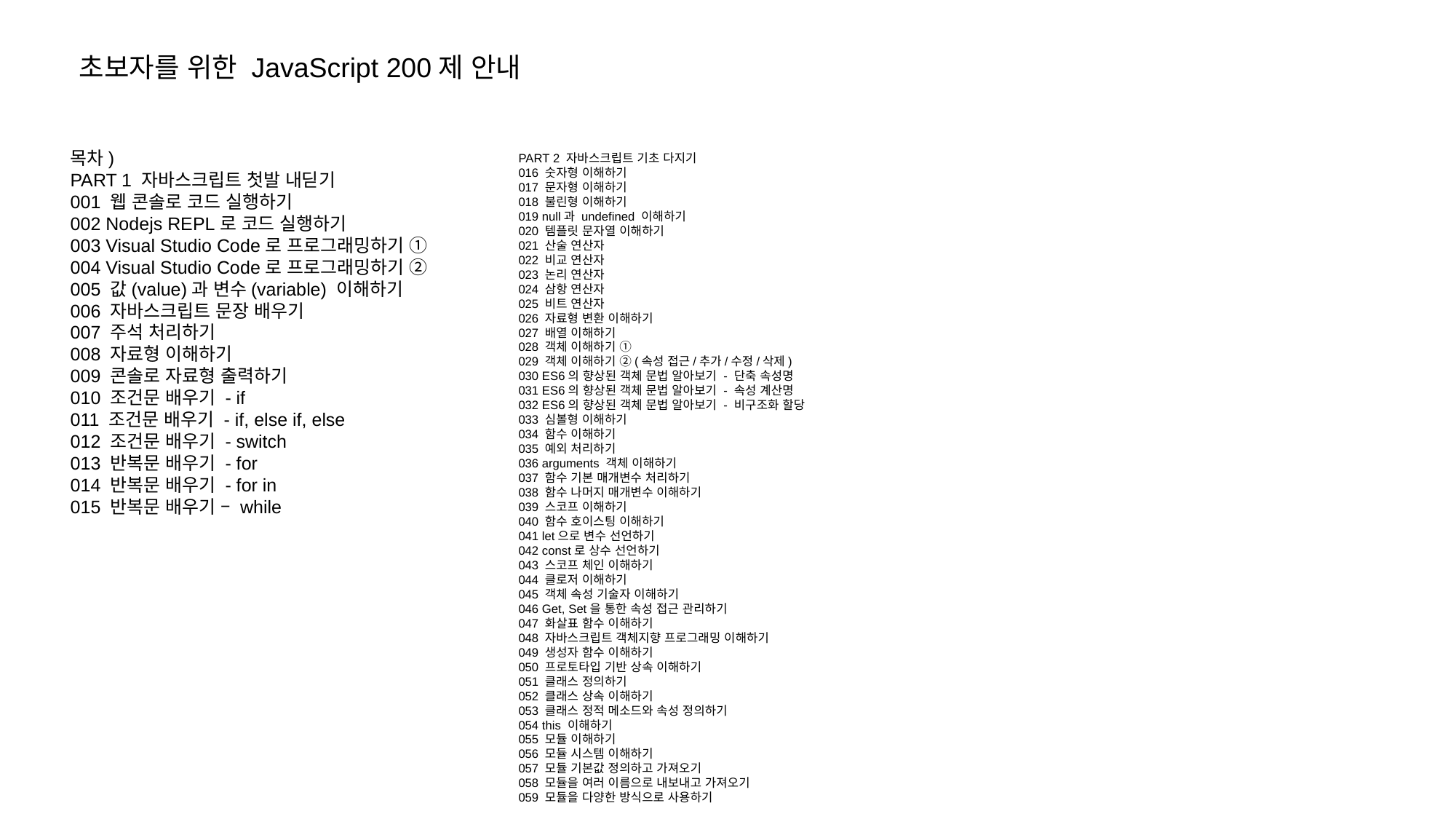

초보자를 위한 JavaScript 200제 안내
목차)
PART 1 자바스크립트 첫발 내딛기
001 웹 콘솔로 코드 실행하기
002 Nodejs REPL로 코드 실행하기
003 Visual Studio Code로 프로그래밍하기 ①
004 Visual Studio Code로 프로그래밍하기 ②
005 값(value)과 변수(variable) 이해하기
006 자바스크립트 문장 배우기
007 주석 처리하기
008 자료형 이해하기
009 콘솔로 자료형 출력하기
010 조건문 배우기 - if
011 조건문 배우기 - if, else if, else
012 조건문 배우기 - switch
013 반복문 배우기 - for
014 반복문 배우기 - for in
015 반복문 배우기 – while

PART 2 자바스크립트 기초 다지기
016 숫자형 이해하기
017 문자형 이해하기
018 불린형 이해하기
019 null과 undefined 이해하기
020 템플릿 문자열 이해하기
021 산술 연산자
022 비교 연산자
023 논리 연산자
024 삼항 연산자
025 비트 연산자
026 자료형 변환 이해하기
027 배열 이해하기
028 객체 이해하기 ①
029 객체 이해하기 ②(속성 접근/추가/수정/삭제)
030 ES6의 향상된 객체 문법 알아보기 - 단축 속성명
031 ES6의 향상된 객체 문법 알아보기 - 속성 계산명
032 ES6의 향상된 객체 문법 알아보기 - 비구조화 할당
033 심볼형 이해하기
034 함수 이해하기
035 예외 처리하기
036 arguments 객체 이해하기
037 함수 기본 매개변수 처리하기
038 함수 나머지 매개변수 이해하기
039 스코프 이해하기
040 함수 호이스팅 이해하기
041 let으로 변수 선언하기
042 const로 상수 선언하기
043 스코프 체인 이해하기
044 클로저 이해하기
045 객체 속성 기술자 이해하기
046 Get, Set을 통한 속성 접근 관리하기
047 화살표 함수 이해하기
048 자바스크립트 객체지향 프로그래밍 이해하기
049 생성자 함수 이해하기
050 프로토타입 기반 상속 이해하기
051 클래스 정의하기
052 클래스 상속 이해하기
053 클래스 정적 메소드와 속성 정의하기
054 this 이해하기
055 모듈 이해하기
056 모듈 시스템 이해하기
057 모듈 기본값 정의하고 가져오기
058 모듈을 여러 이름으로 내보내고 가져오기
059 모듈을 다양한 방식으로 사용하기